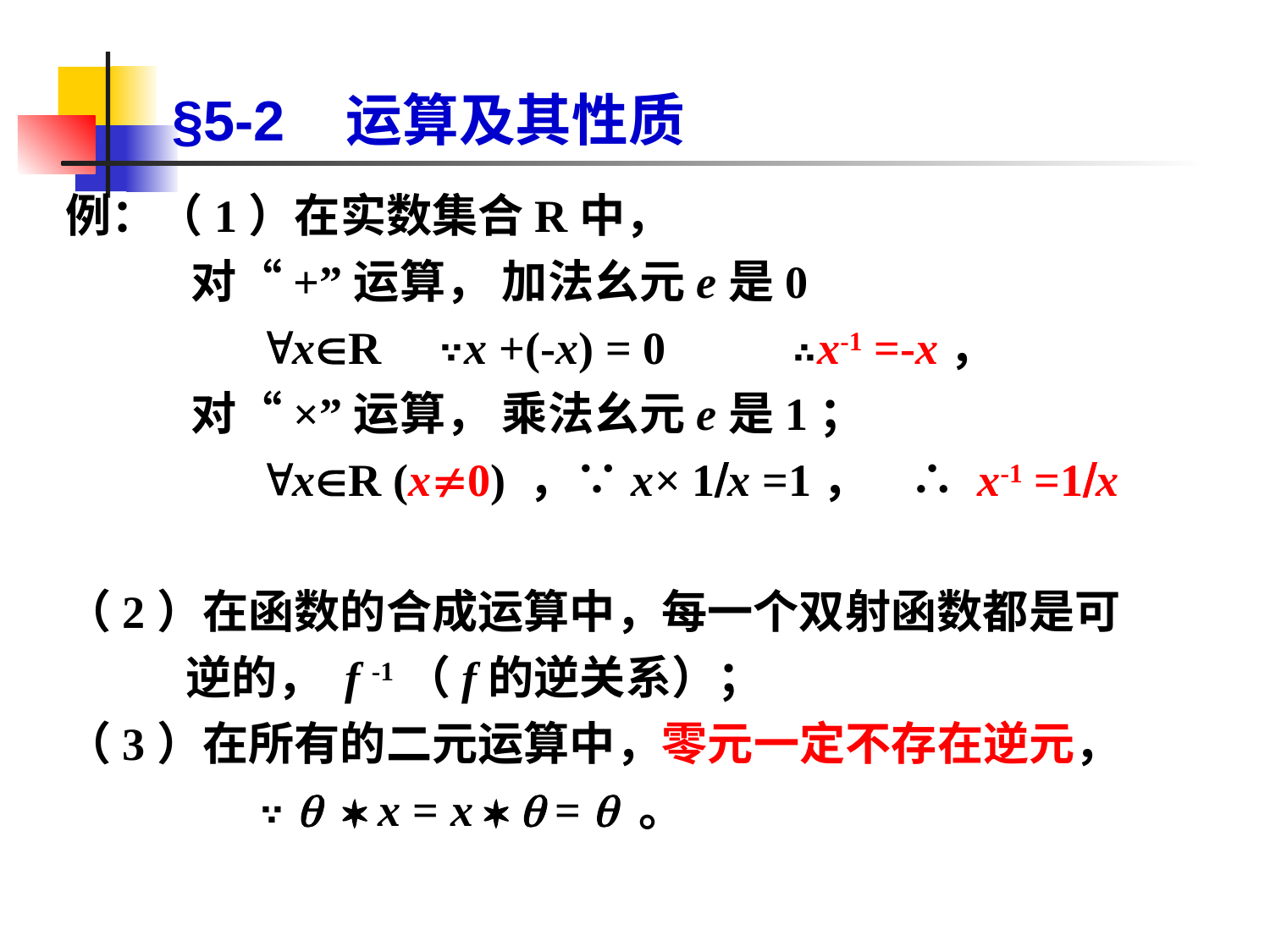

# §5-2   运算及其性质
例：（1）在实数集合R中，
           对“+”运算， 加法幺元e是0
                 ∀x∈R     ∵x +(-x) = 0           ∴x-1 =-x，
           对“×”运算， 乘法幺元e是1；
                 ∀x∈R (x≠0) ，∵x× 1/x =1，    ∴ x-1 =1/x
（2）在函数的合成运算中，每一个双射函数都是可逆的， f -1（f的逆关系）；
（3）在所有的二元运算中，零元一定不存在逆元，
                 ∵ θ  ∗ x = x ∗ θ = θ 。
38